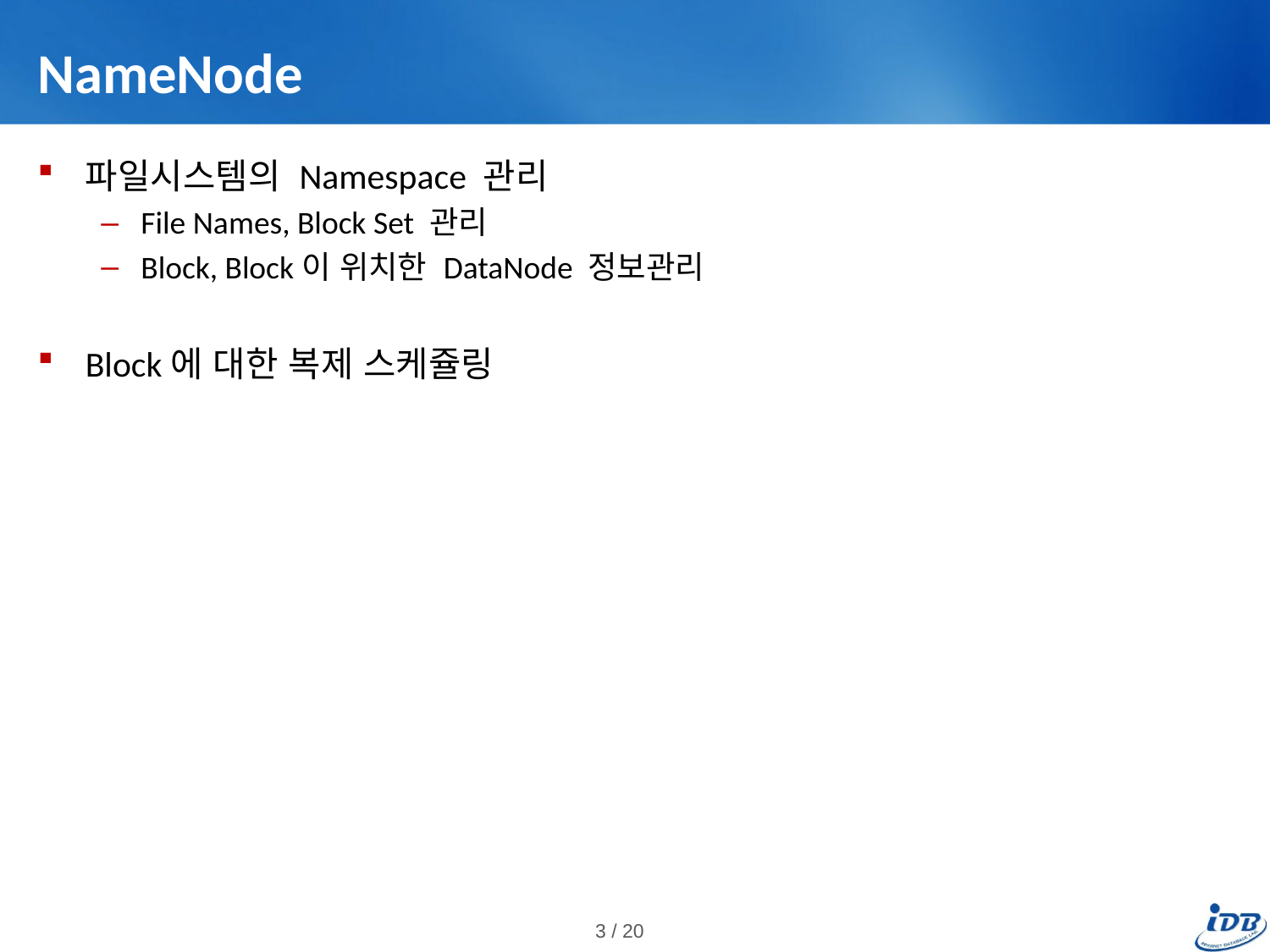

# NameNode
파일시스템의 Namespace 관리
File Names, Block Set 관리
Block, Block이 위치한 DataNode 정보관리

Block에 대한 복제 스케쥴링